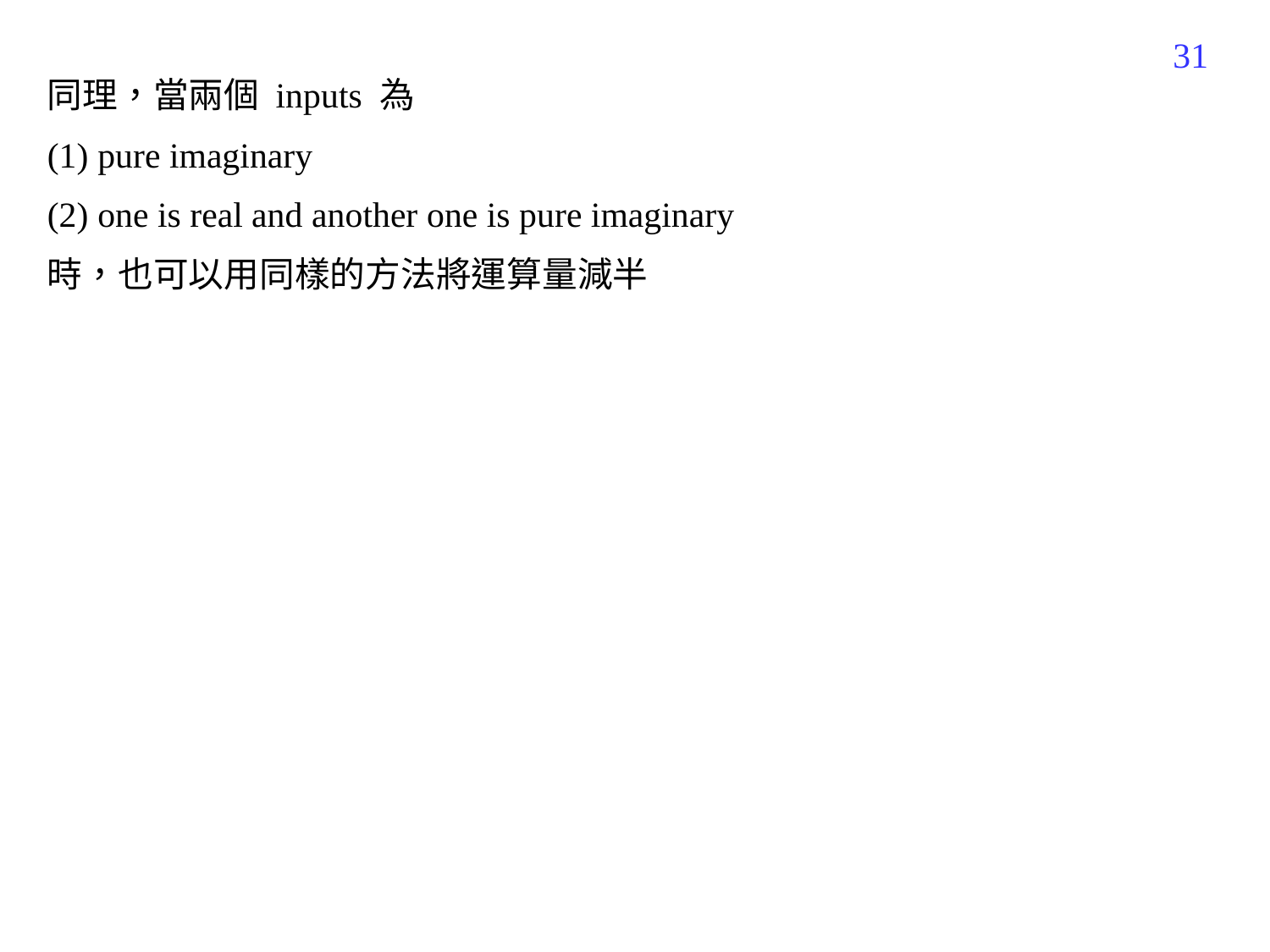

31
同理，當兩個 inputs 為
(1) pure imaginary
(2) one is real and another one is pure imaginary
時，也可以用同樣的方法將運算量減半